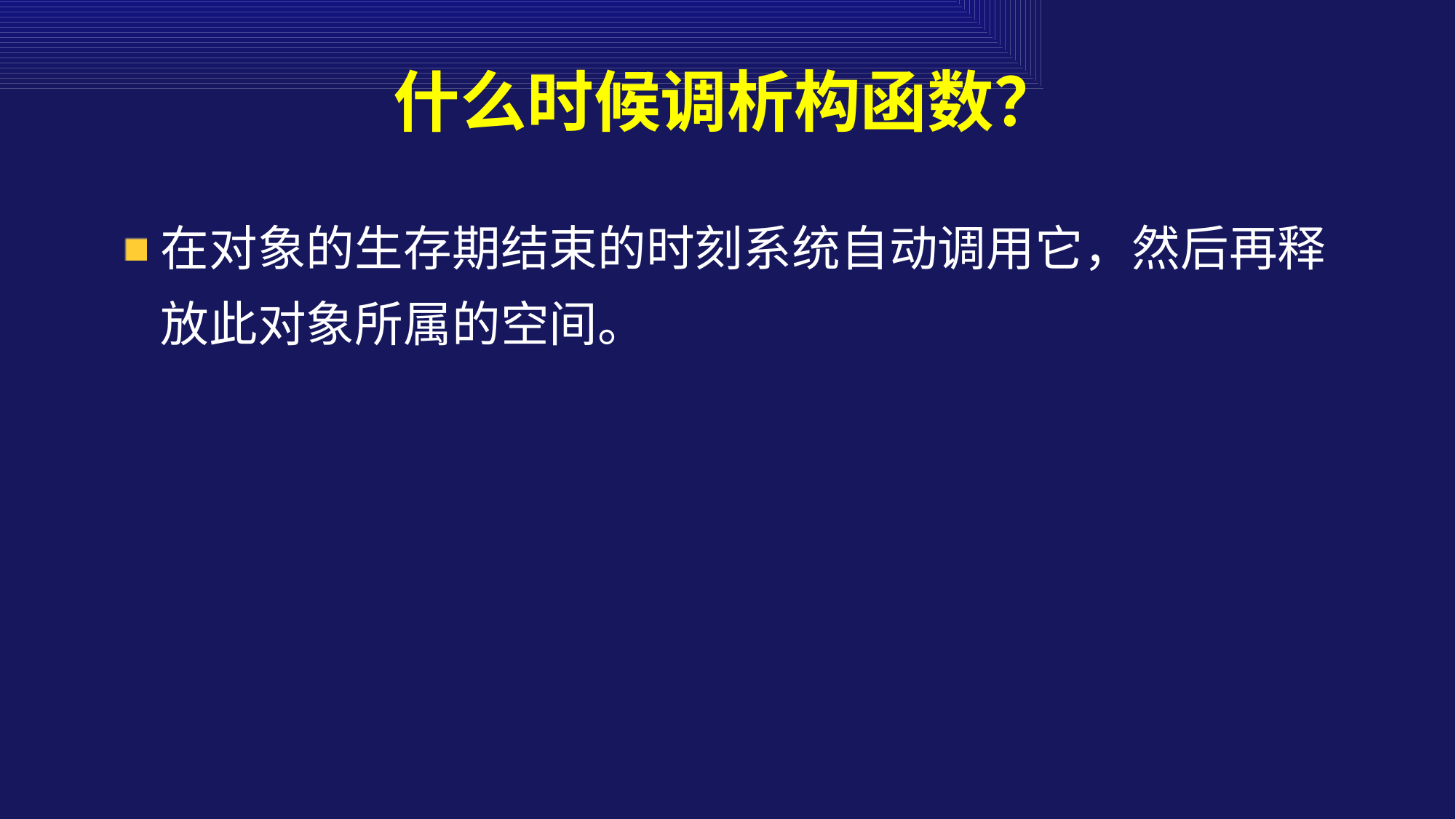

# 什么时候调析构函数？
在对象的生存期结束的时刻系统自动调用它，然后再释放此对象所属的空间。